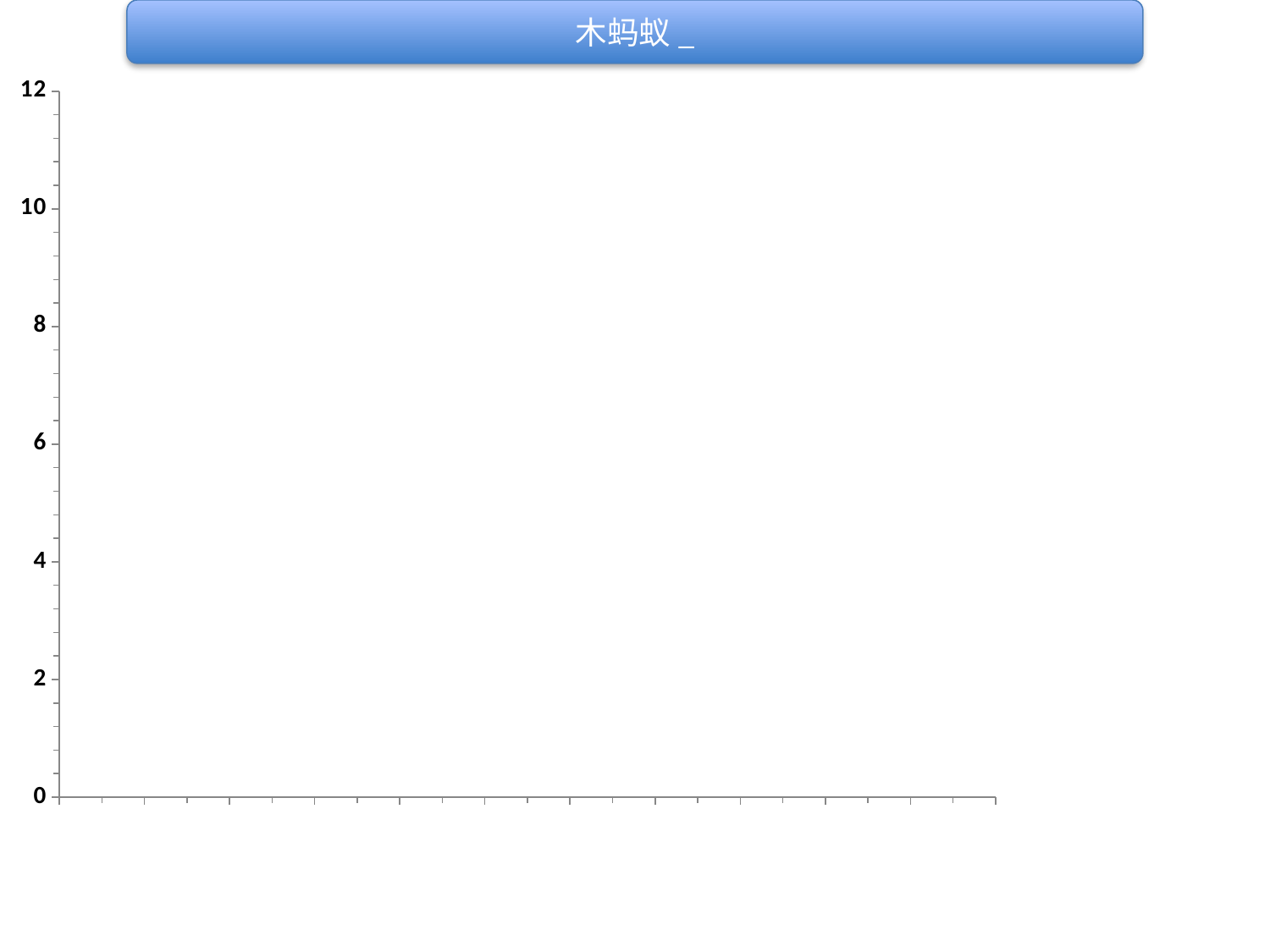

木蚂蚁_

### Chart

| Category | uv |
|---|---|